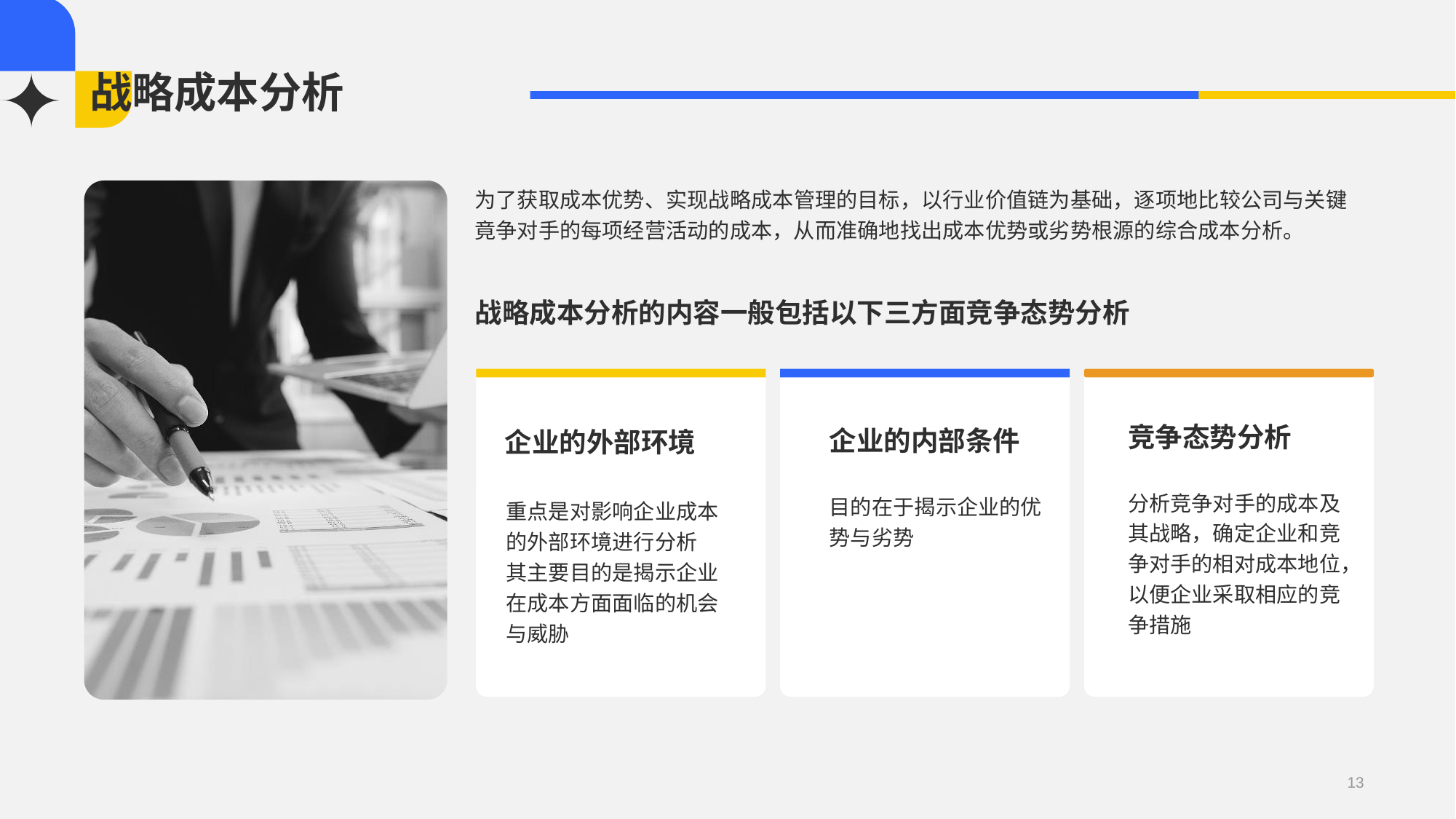

# 战略成本分析

为了获取成本优势、实现战略成本管理的目标，以行业价值链为基础，逐项地比较公司与关键竟争对手的每项经营活动的成本，从而准确地找出成本优势或劣势根源的综合成本分析。
战略成本分析的内容一般包括以下三方面竞争态势分析

企业的外部环境
重点是对影响企业成本的外部环境进行分析
其主要目的是揭示企业在成本方面面临的机会与威胁

企业的内部条件
目的在于揭示企业的优势与劣势

竞争态势分析
分析竞争对手的成本及其战略，确定企业和竞争对手的相对成本地位，以便企业采取相应的竞争措施
13